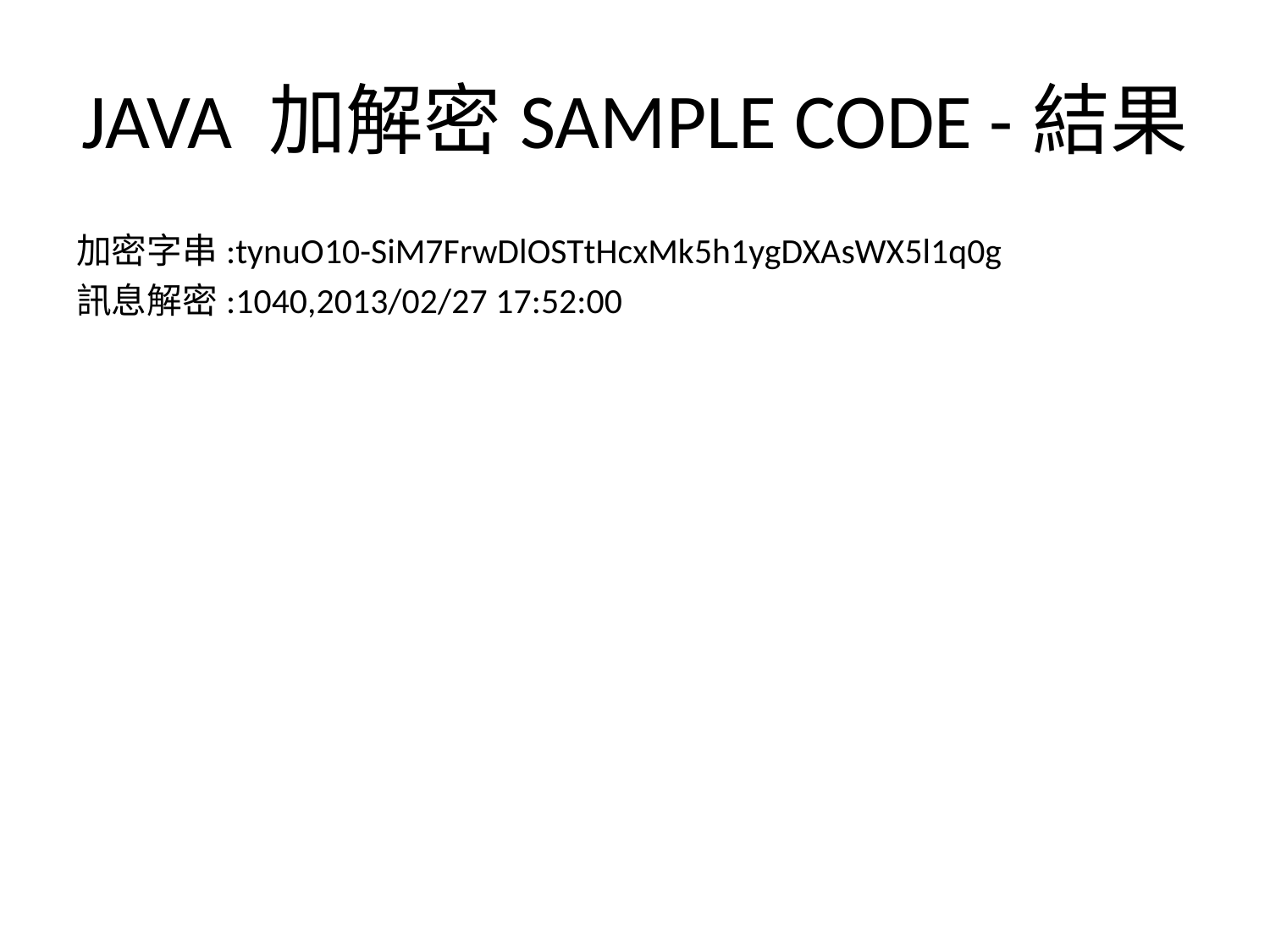

# JAVA 加解密SAMPLE CODE -結果
加密字串:tynuO10-SiM7FrwDlOSTtHcxMk5h1ygDXAsWX5l1q0g
訊息解密:1040,2013/02/27 17:52:00